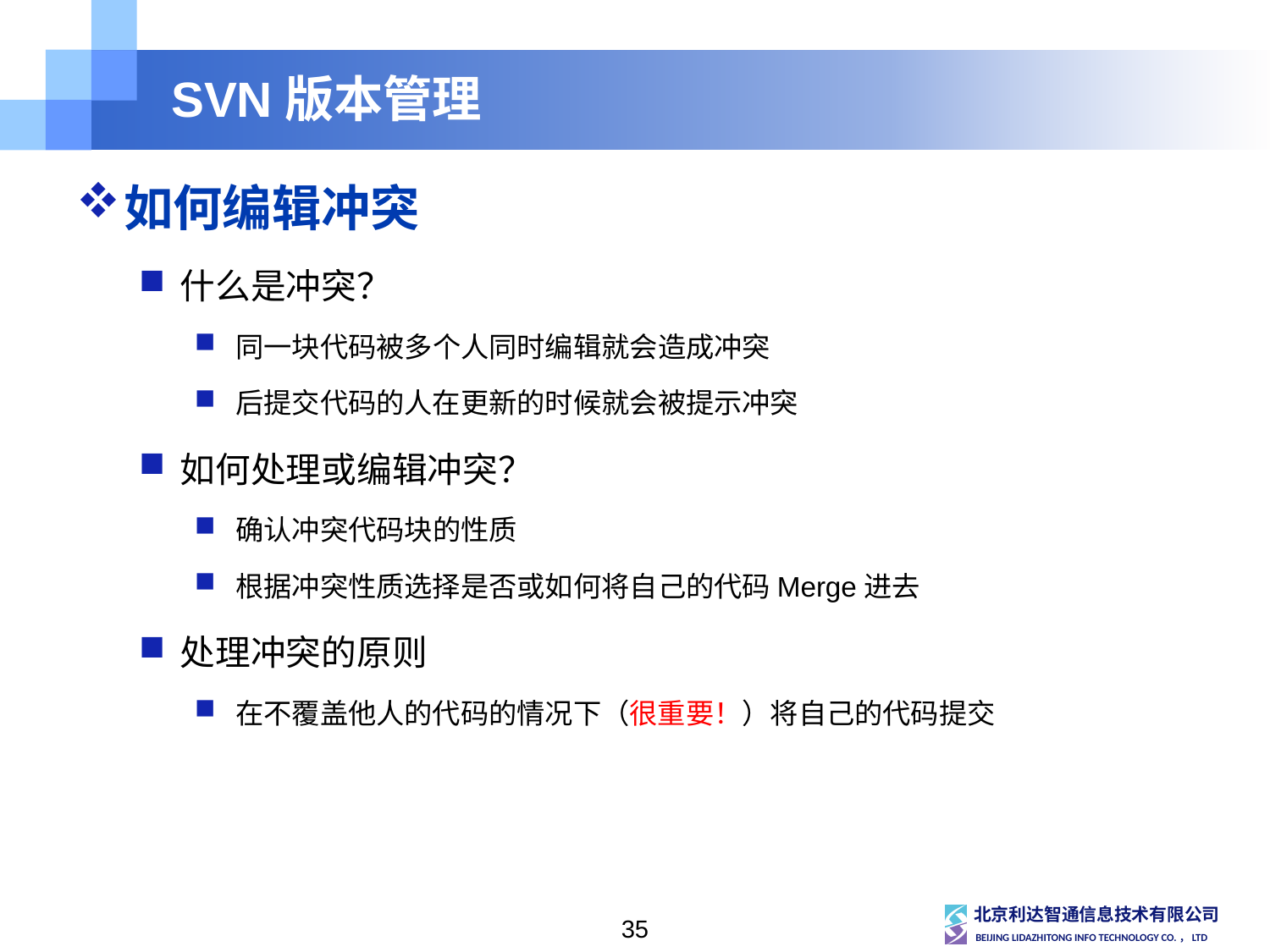

# SVN版本管理
如何编辑冲突
什么是冲突？
同一块代码被多个人同时编辑就会造成冲突
后提交代码的人在更新的时候就会被提示冲突
如何处理或编辑冲突？
确认冲突代码块的性质
根据冲突性质选择是否或如何将自己的代码Merge进去
处理冲突的原则
在不覆盖他人的代码的情况下（很重要！）将自己的代码提交
35